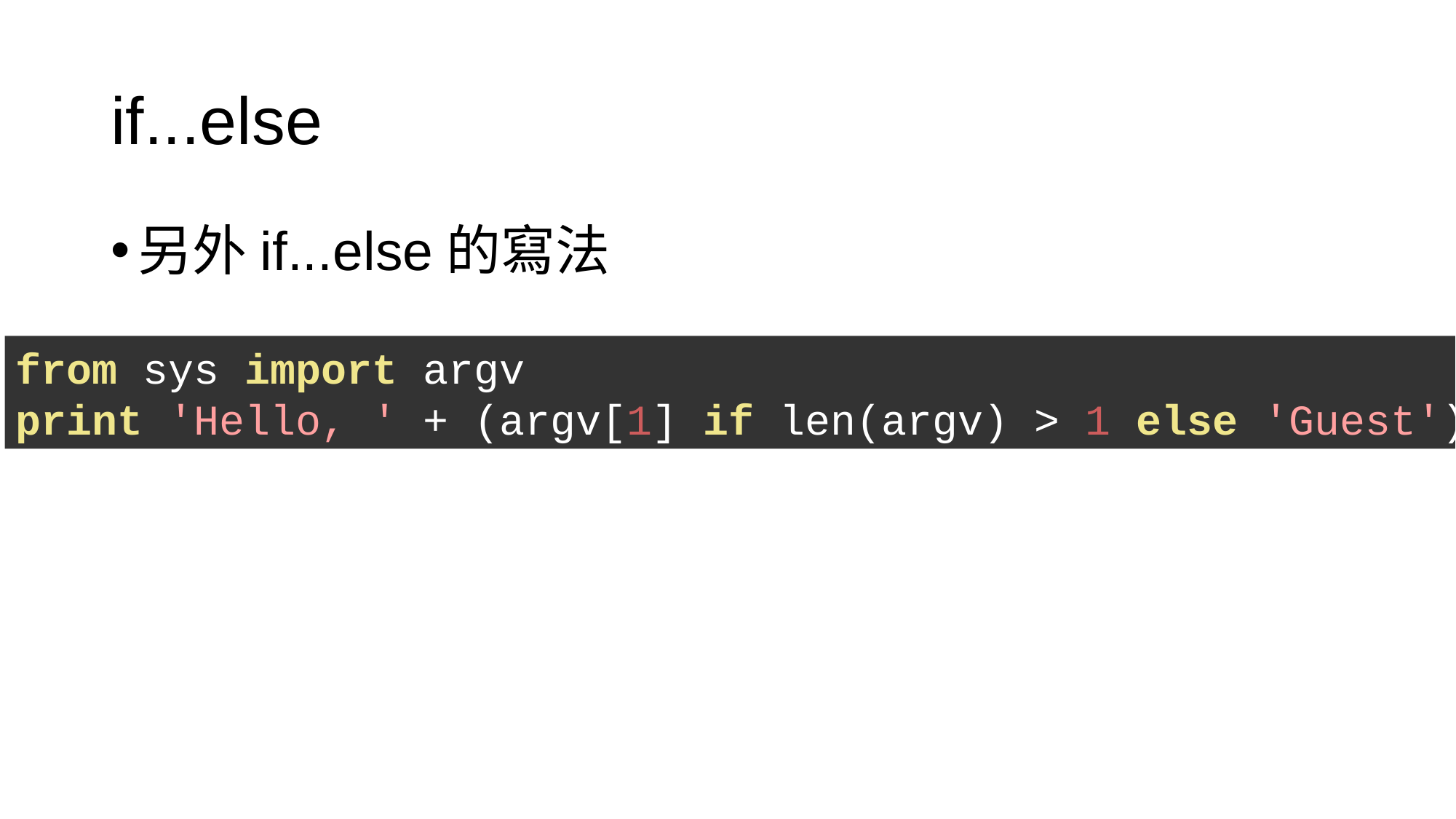

# if...else
另外if...else的寫法
from sys import argv
print 'Hello, ' + (argv[1] if len(argv) > 1 else 'Guest')